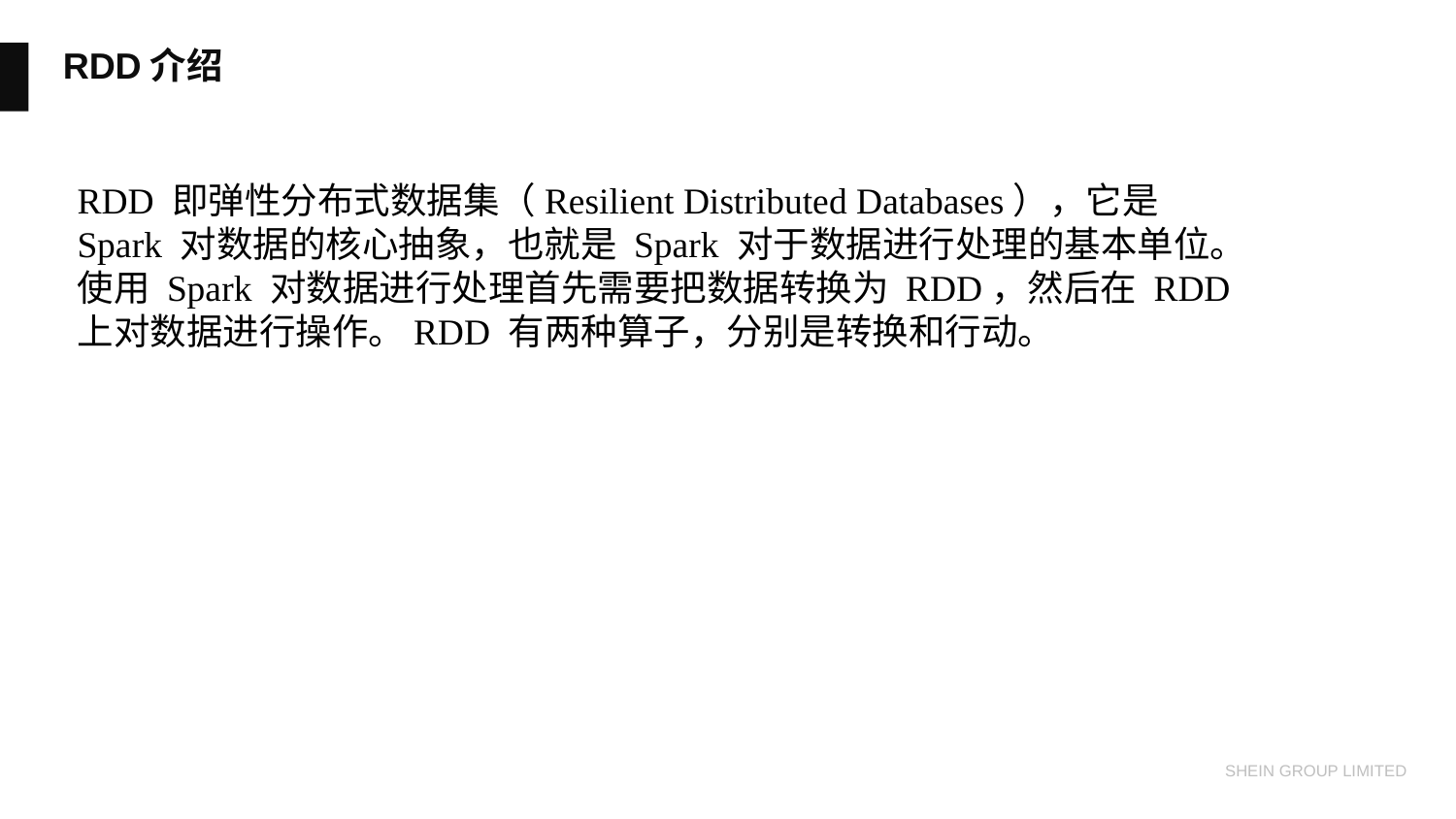

RDD介绍
RDD 即弹性分布式数据集（Resilient Distributed Databases），它是 Spark 对数据的核心抽象，也就是 Spark 对于数据进行处理的基本单位。使用 Spark 对数据进行处理首先需要把数据转换为 RDD，然后在 RDD 上对数据进行操作。RDD 有两种算子，分别是转换和行动。
SHEIN GROUP LIMITED